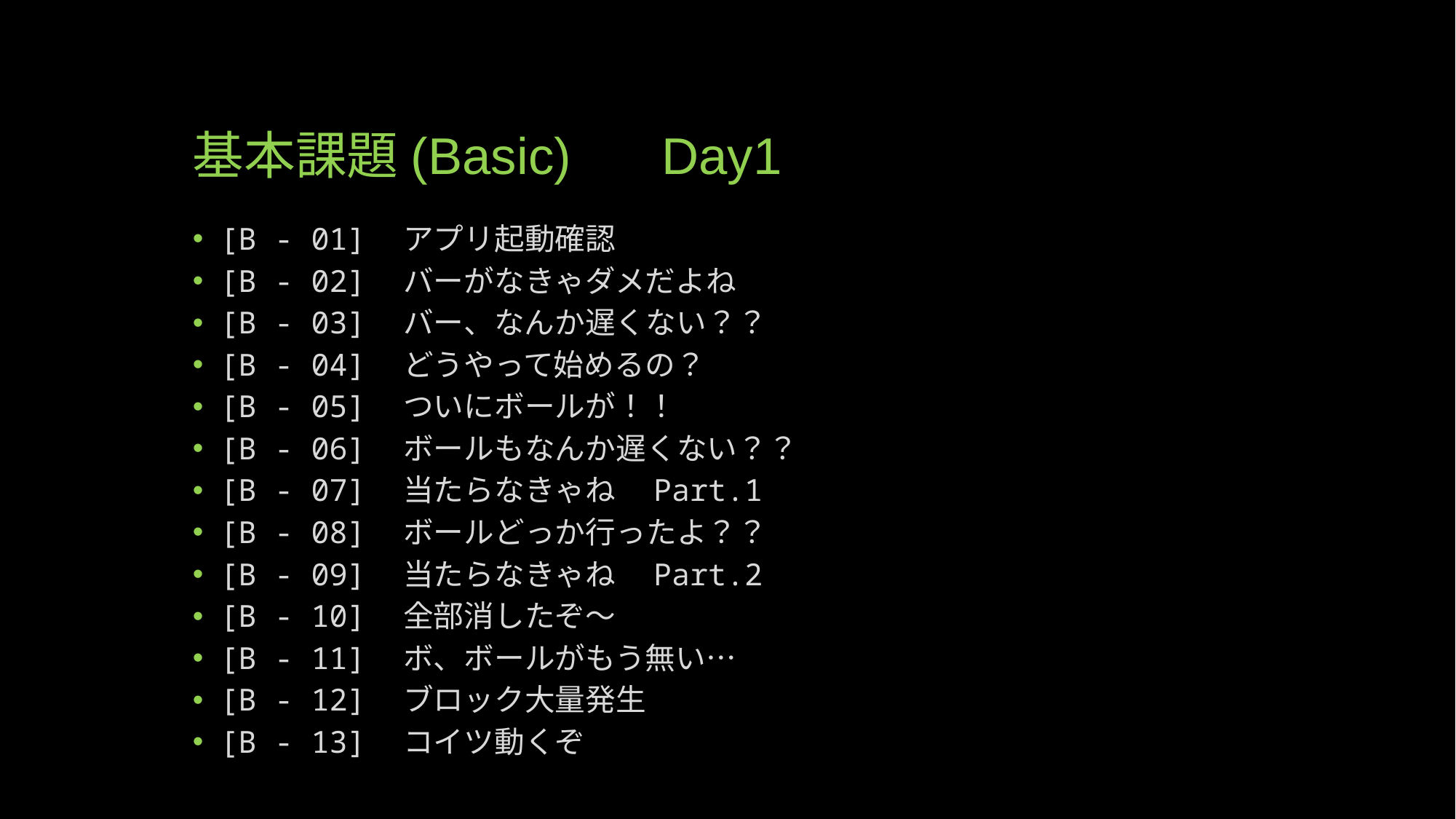

# 基本課題(Basic) 　Day1
[B - 01]　アプリ起動確認
[B - 02]　バーがなきゃダメだよね
[B - 03]　バー、なんか遅くない？？
[B - 04]　どうやって始めるの？
[B - 05]　ついにボールが！！
[B - 06]　ボールもなんか遅くない？？
[B - 07]　当たらなきゃね　Part.1
[B - 08]　ボールどっか行ったよ？？
[B - 09]　当たらなきゃね　Part.2
[B - 10]　全部消したぞ～
[B - 11]　ボ、ボールがもう無い…
[B - 12]　ブロック大量発生
[B - 13]　コイツ動くぞ